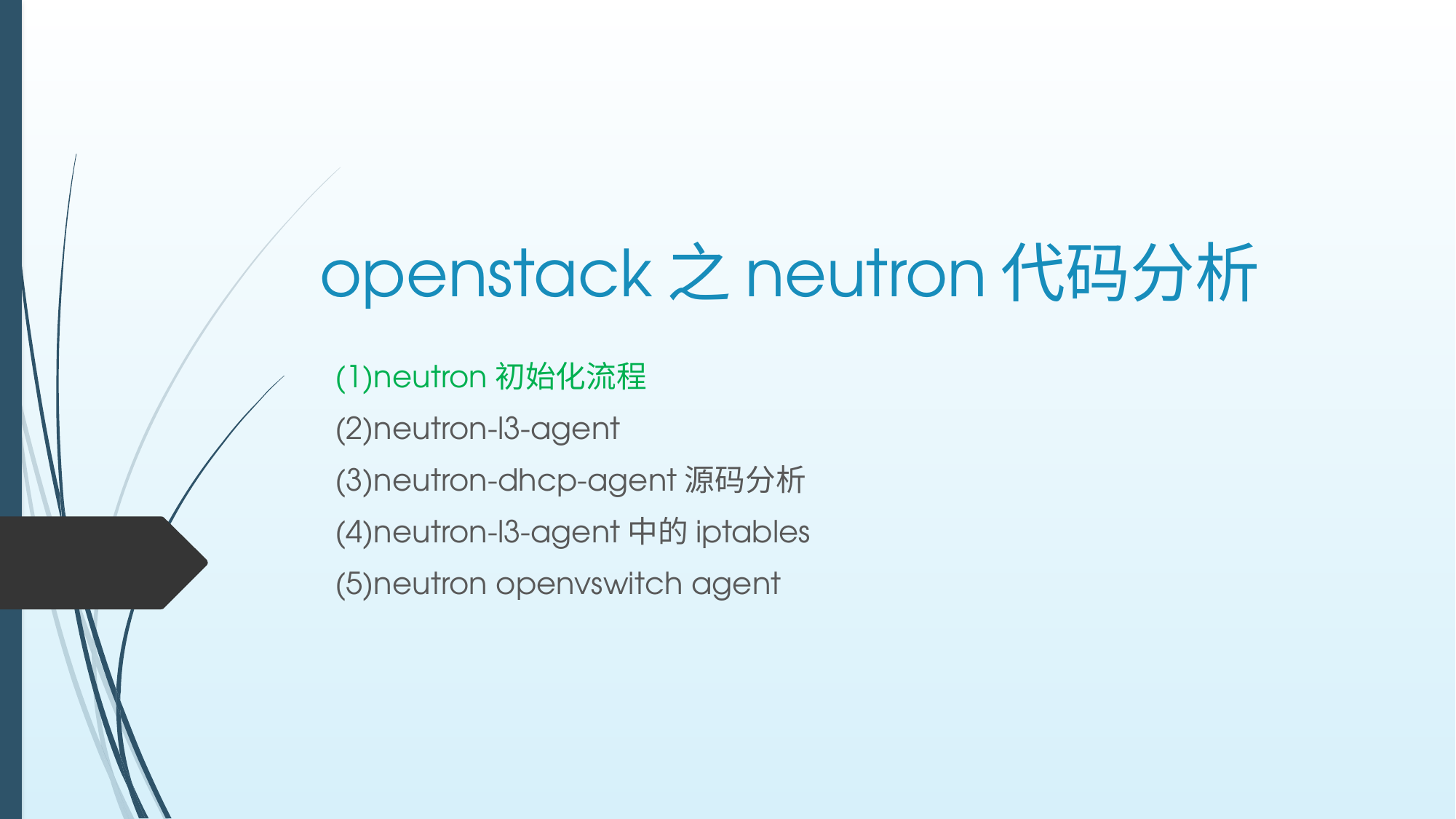

# openstack之neutron代码分析
(1)neutron初始化流程
(2)neutron-l3-agent
(3)neutron-dhcp-agent源码分析
(4)neutron-l3-agent中的iptables
(5)neutron openvswitch agent